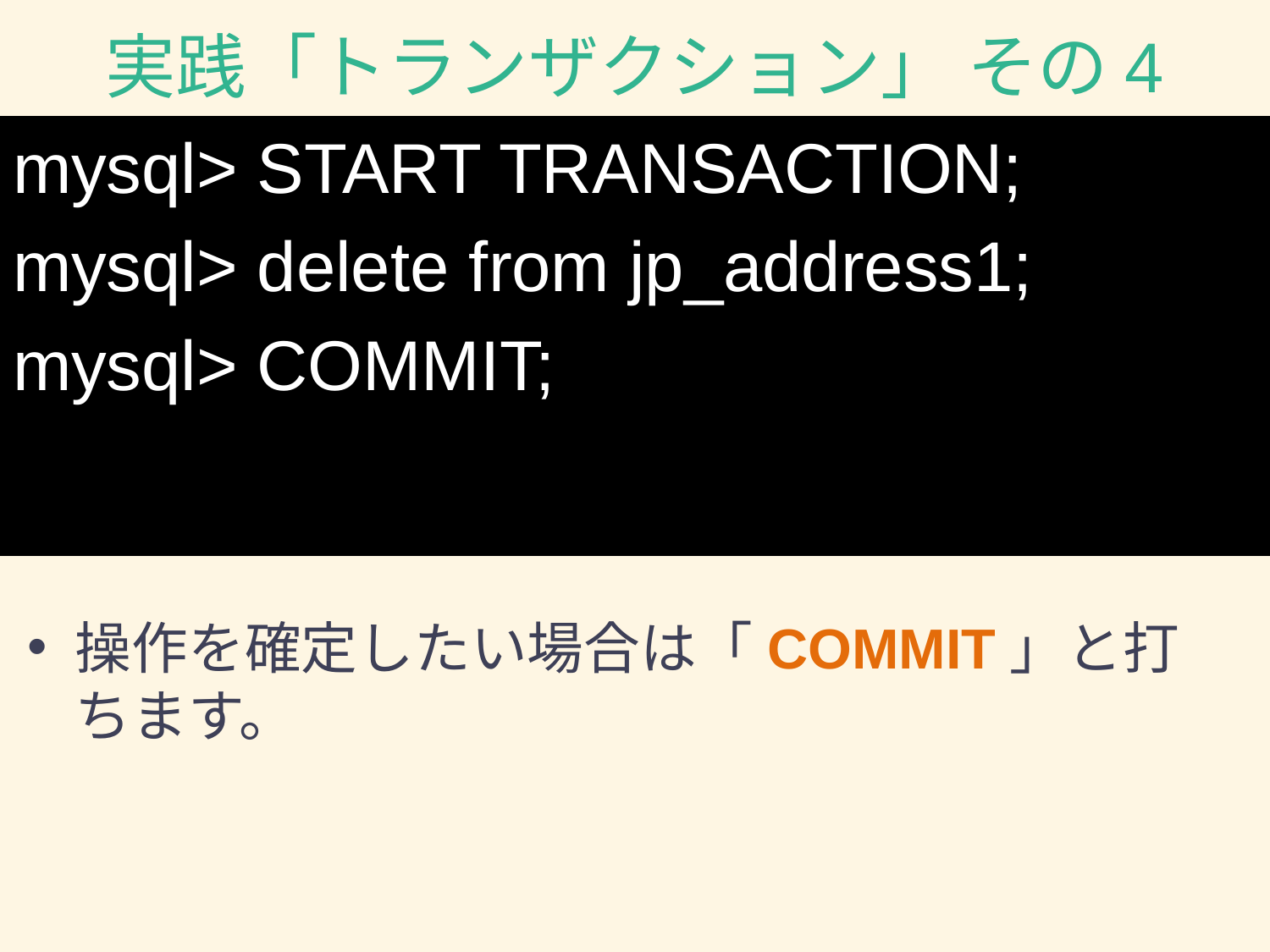

# 実践「トランザクション」 その4
mysql> START TRANSACTION;
mysql> delete from jp_address1;
mysql> COMMIT;
操作を確定したい場合は「COMMIT」と打ちます。